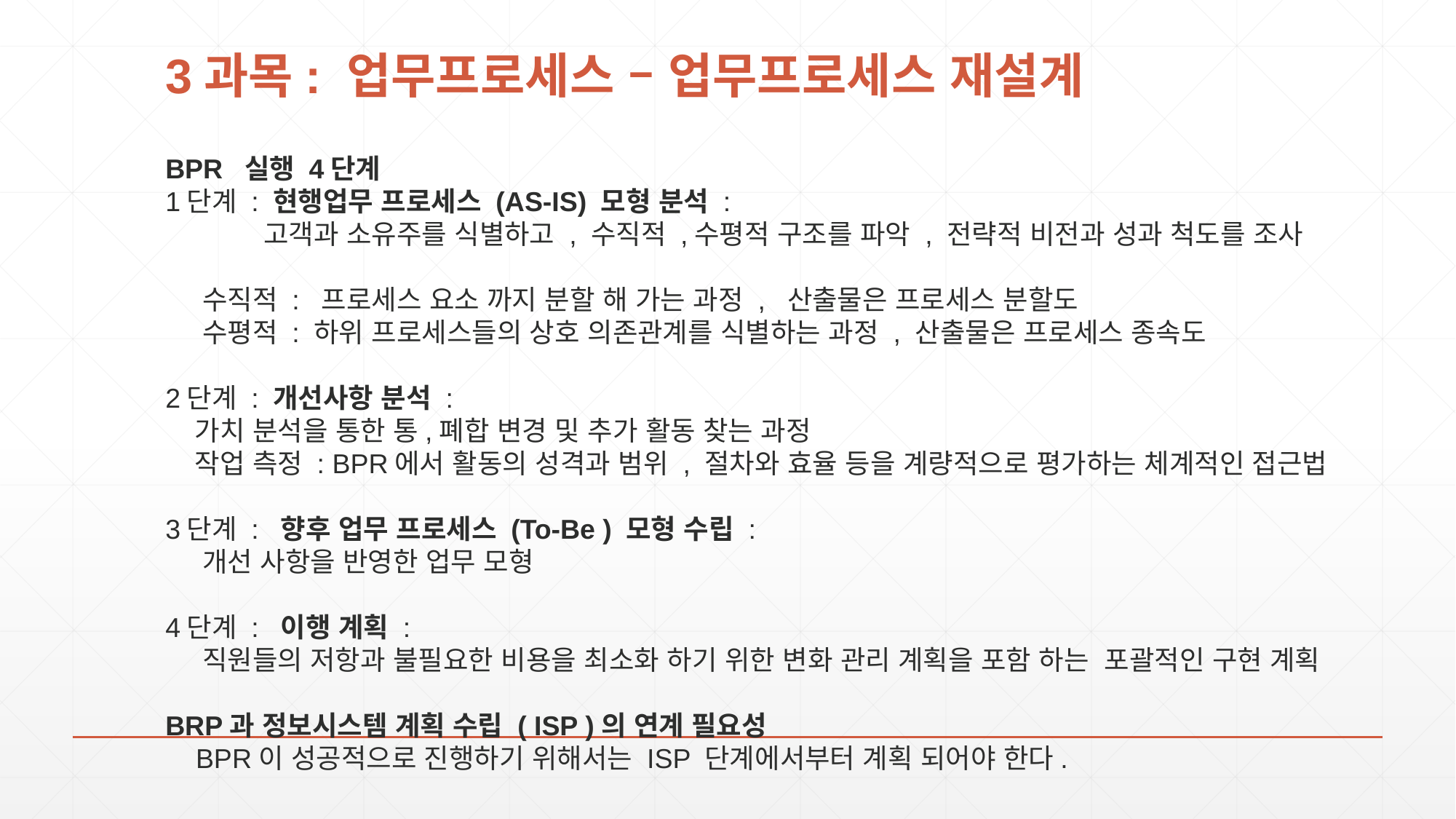

# 3과목: 업무프로세스 – 업무프로세스 재설계
BPR  실행 4단계
1단계 : 현행업무 프로세스 (AS-IS) 모형 분석 :
            고객과 소유주를 식별하고 , 수직적 ,수평적 구조를 파악 , 전략적 비전과 성과 척도를 조사

    수직적 :  프로세스 요소 까지 분할 해 가는 과정 ,  산출물은 프로세스 분할도
    수평적 : 하위 프로세스들의 상호 의존관계를 식별하는 과정 , 산출물은 프로세스 종속도

2단계 : 개선사항 분석 :
   가치 분석을 통한 통,폐합 변경 및 추가 활동 찾는 과정
   작업 측정 : BPR에서 활동의 성격과 범위 , 절차와 효율 등을 계량적으로 평가하는 체계적인 접근법

3단계 :  향후 업무 프로세스 (To-Be ) 모형 수립 :
    개선 사항을 반영한 업무 모형

4단계 :  이행 계획 :
    직원들의 저항과 불필요한 비용을 최소화 하기 위한 변화 관리 계획을 포함 하는  포괄적인 구현 계획

BRP과 정보시스템 계획 수립 ( ISP )의 연계 필요성
    BPR이 성공적으로 진행하기 위해서는 ISP 단계에서부터 계획 되어야 한다.